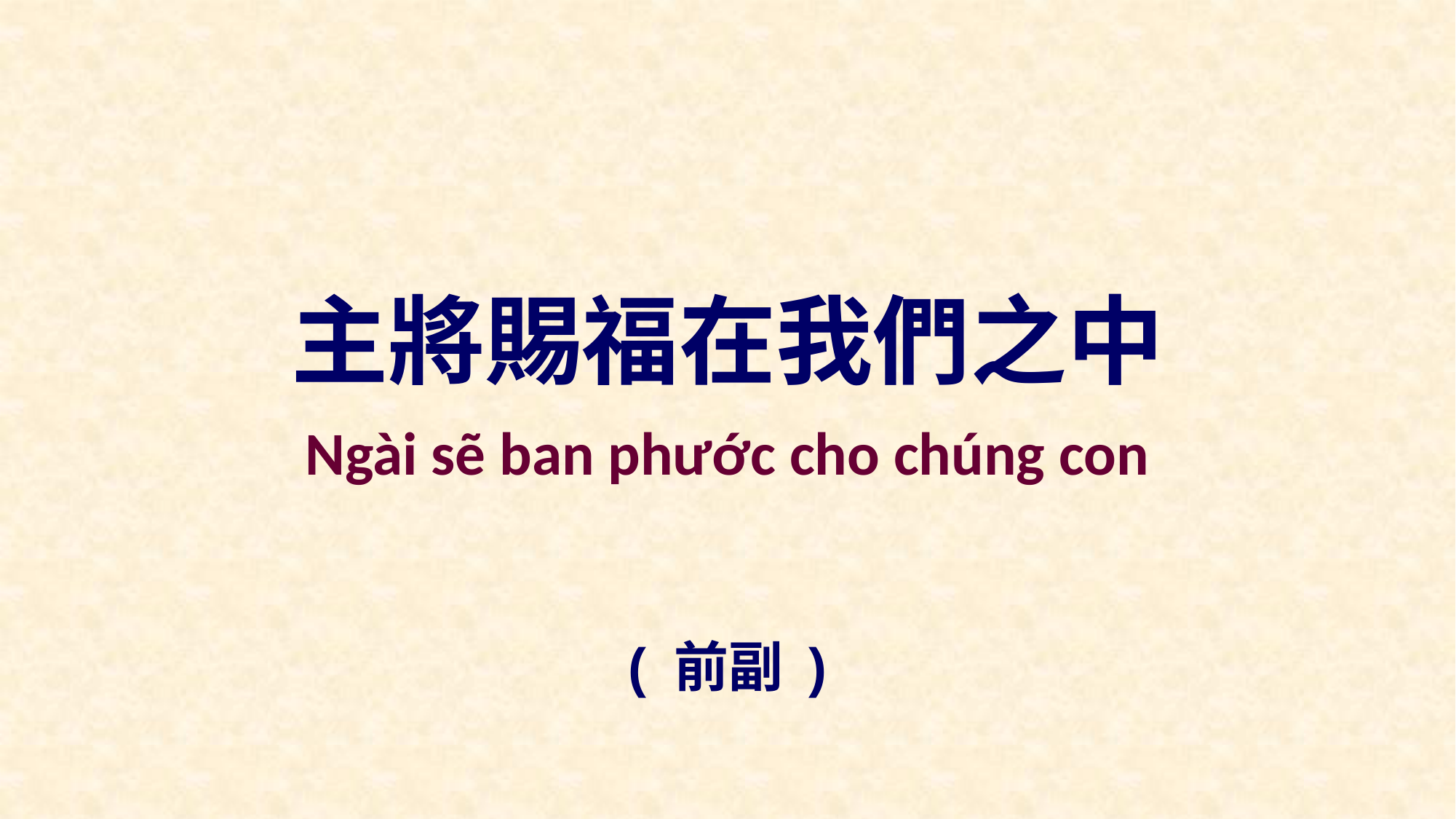

主將賜福在我們之中
Ngài sẽ ban phước cho chúng con
( 前副 )